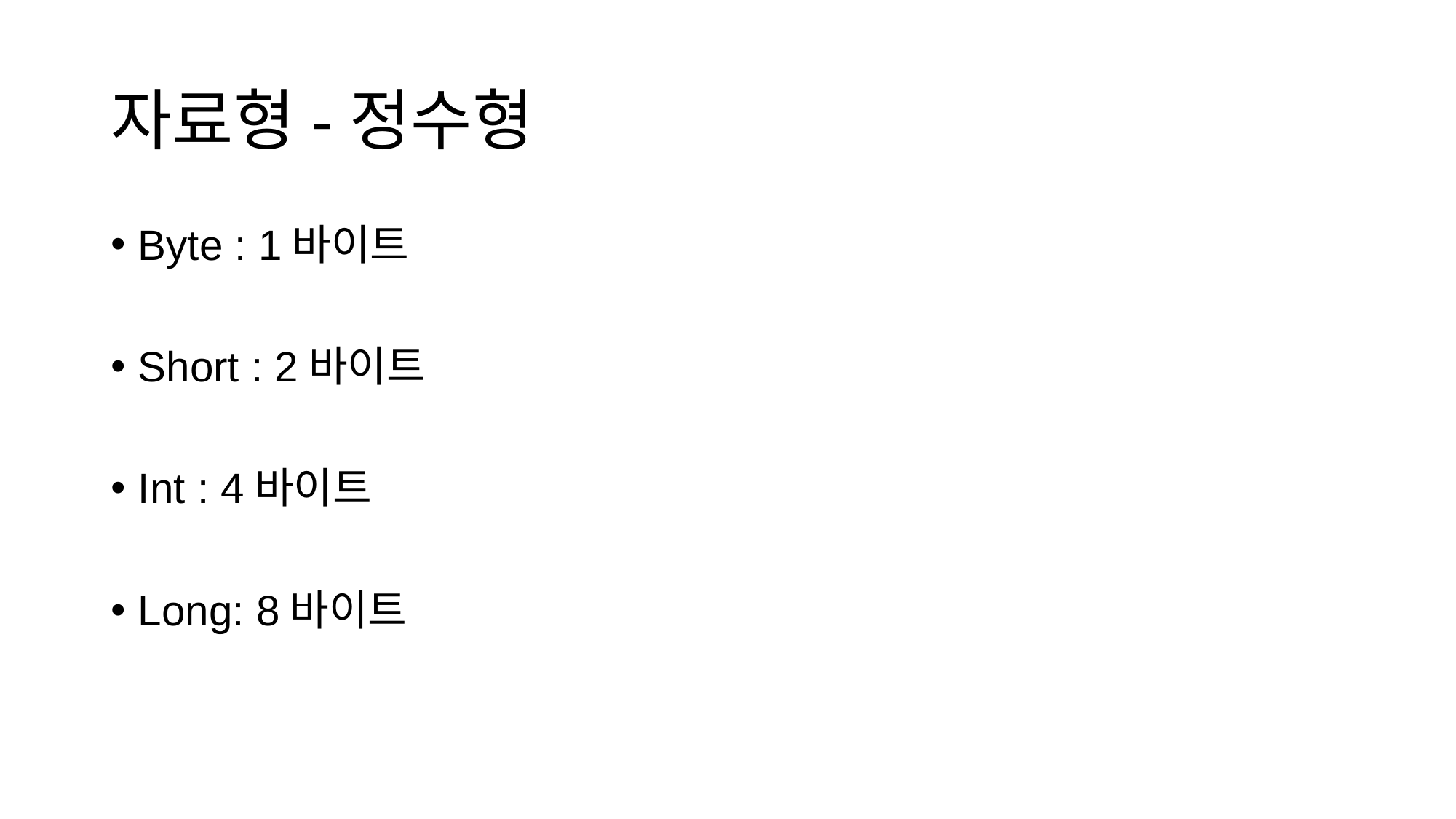

# 자료형-정수형
Byte : 1바이트

Short : 2바이트

Int : 4바이트

Long: 8바이트